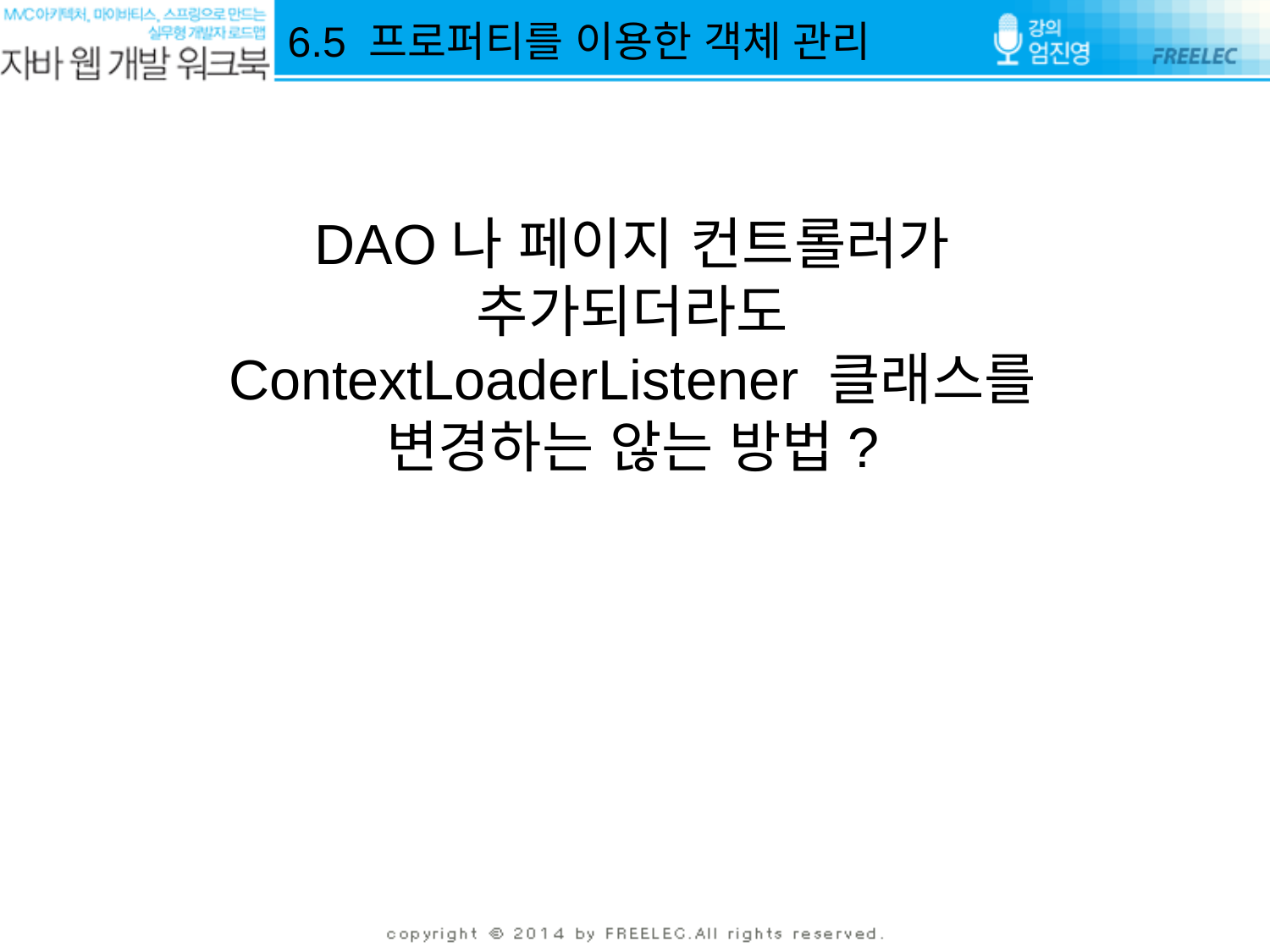

6.5 프로퍼티를 이용한 객체 관리
# DAO나 페이지 컨트롤러가 추가되더라도 ContextLoaderListener 클래스를 변경하는 않는 방법?